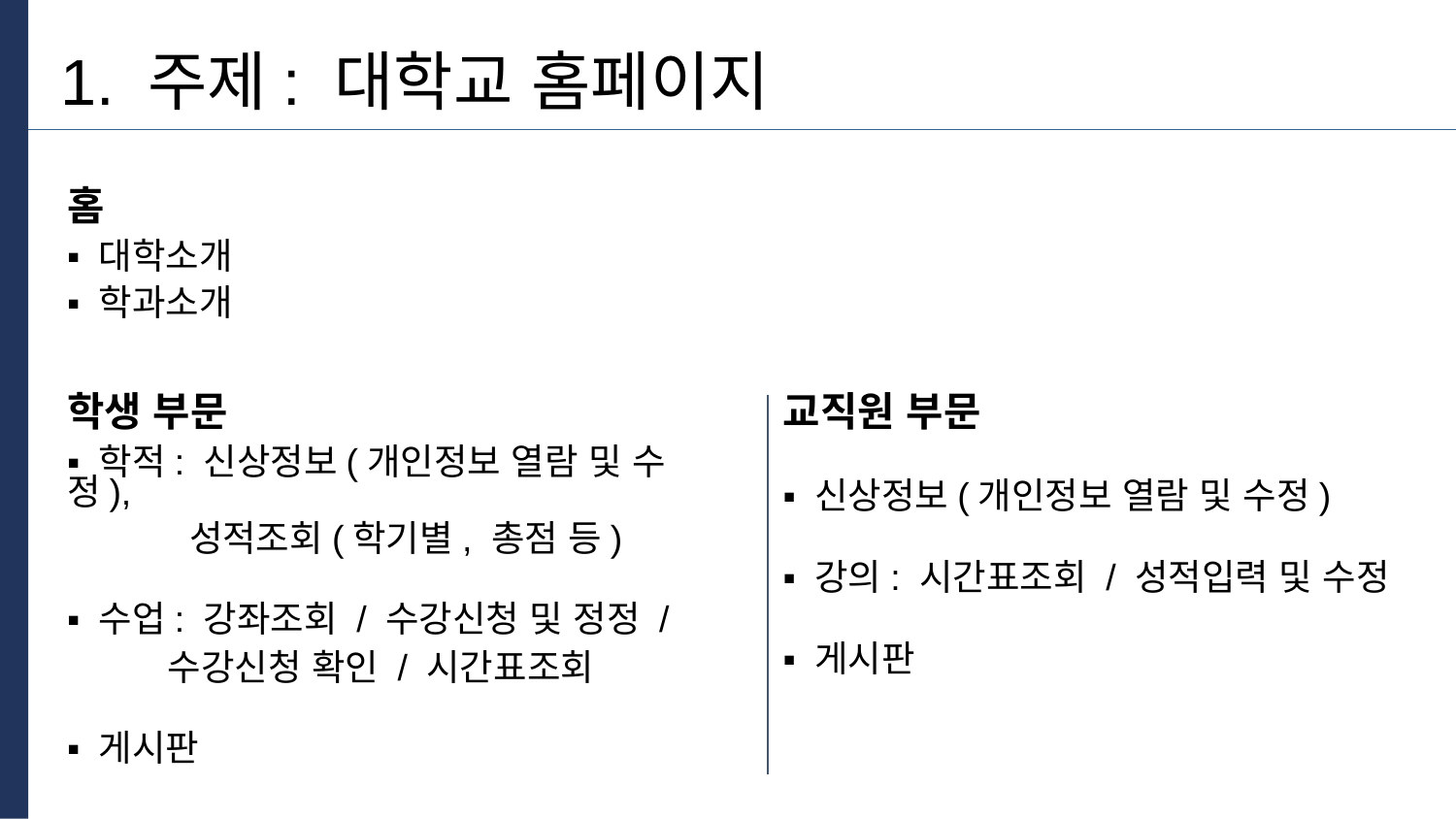

# 1. 주제: 대학교 홈페이지
홈
▪ 대학소개
▪ 학과소개
학생 부문
▪ 학적: 신상정보(개인정보 열람 및 수정),
    성적조회(학기별, 총점 등)
▪ 수업: 강좌조회 / 수강신청 및 정정 /
         수강신청 확인 / 시간표조회
▪ 게시판
교직원 부문
▪ 신상정보(개인정보 열람 및 수정)
▪ 강의: 시간표조회 / 성적입력 및 수정
▪ 게시판